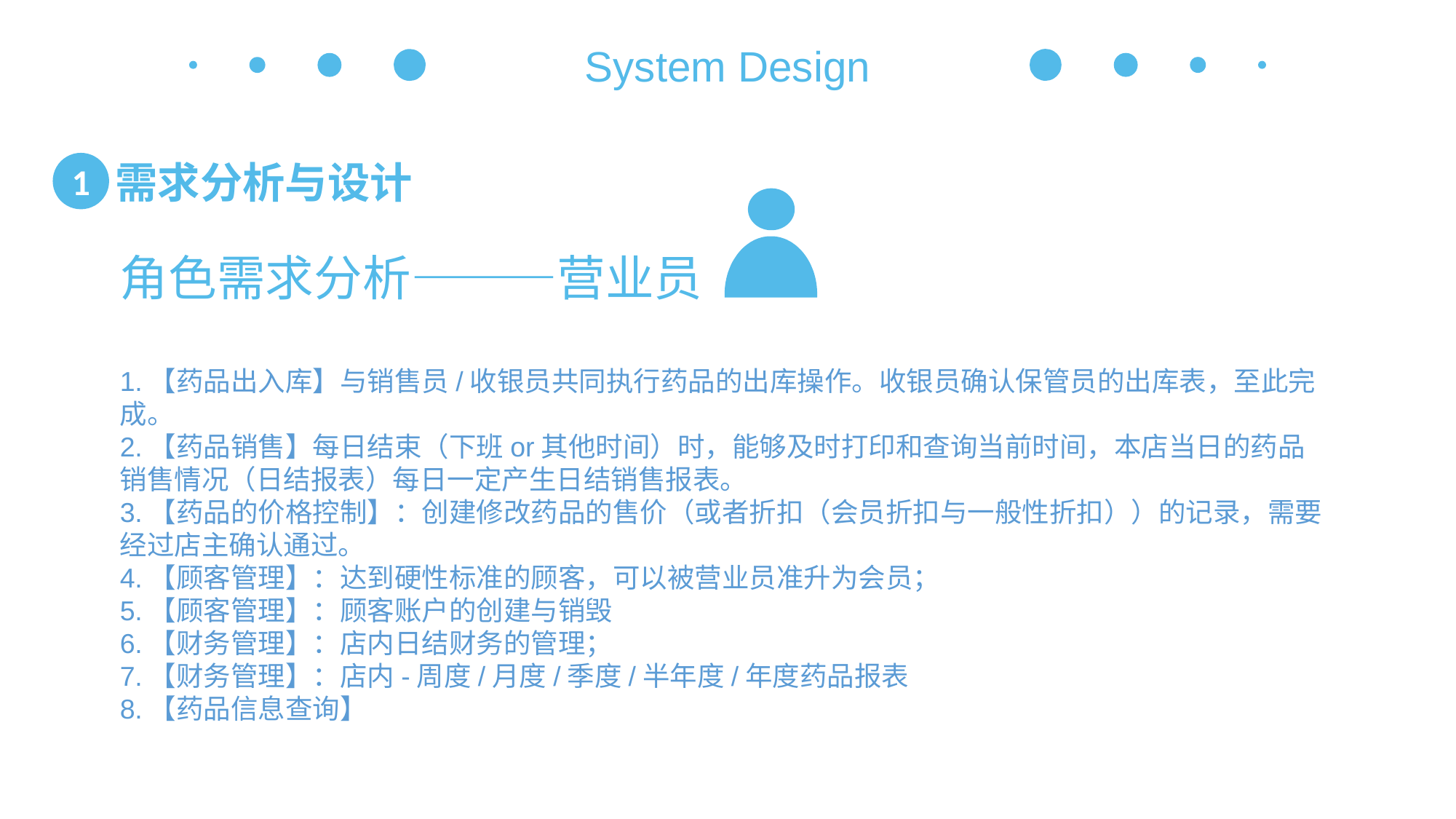

System Design

     需求分析与设计
1

角色需求分析———营业员

1.【药品出入库】与销售员/收银员共同执行药品的出库操作。收银员确认保管员的出库表，至此完成。
2.【药品销售】每日结束（下班or其他时间）时，能够及时打印和查询当前时间，本店当日的药品销售情况（日结报表）每日一定产生日结销售报表。
3.【药品的价格控制】：创建修改药品的售价（或者折扣（会员折扣与一般性折扣））的记录，需要经过店主确认通过。
4.【顾客管理】：达到硬性标准的顾客，可以被营业员准升为会员；
5.【顾客管理】：顾客账户的创建与销毁
6.【财务管理】：店内日结财务的管理；
7.【财务管理】：店内-周度/月度/季度/半年度/年度药品报表
8.【药品信息查询】